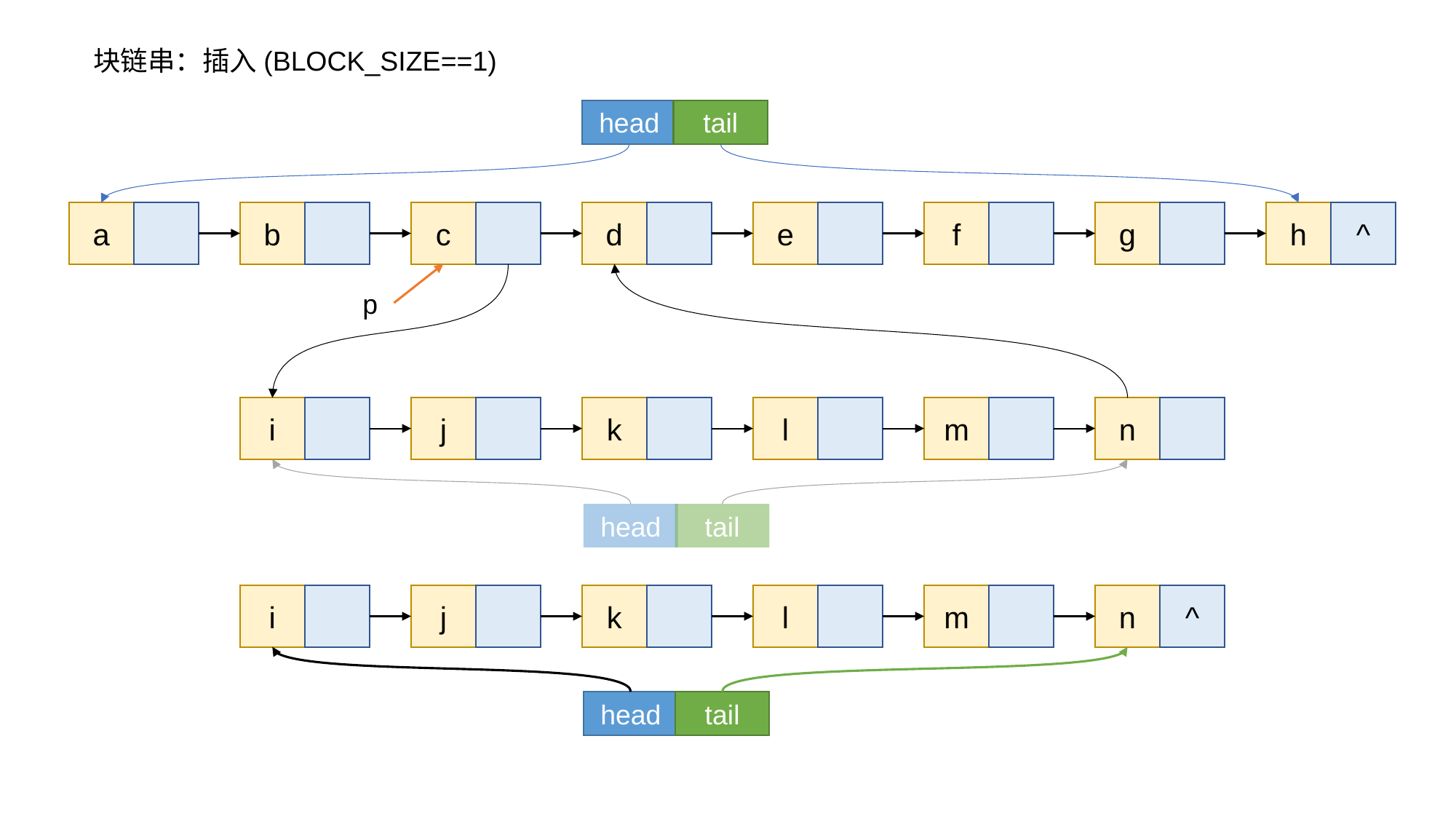

块链串：插入(BLOCK_SIZE==1)
head
tail
a

b

c

d

e

f

g

h
^
p
i

j

k

l

m

n
^
head
tail

i

j

k

l

m

n
^
head
tail